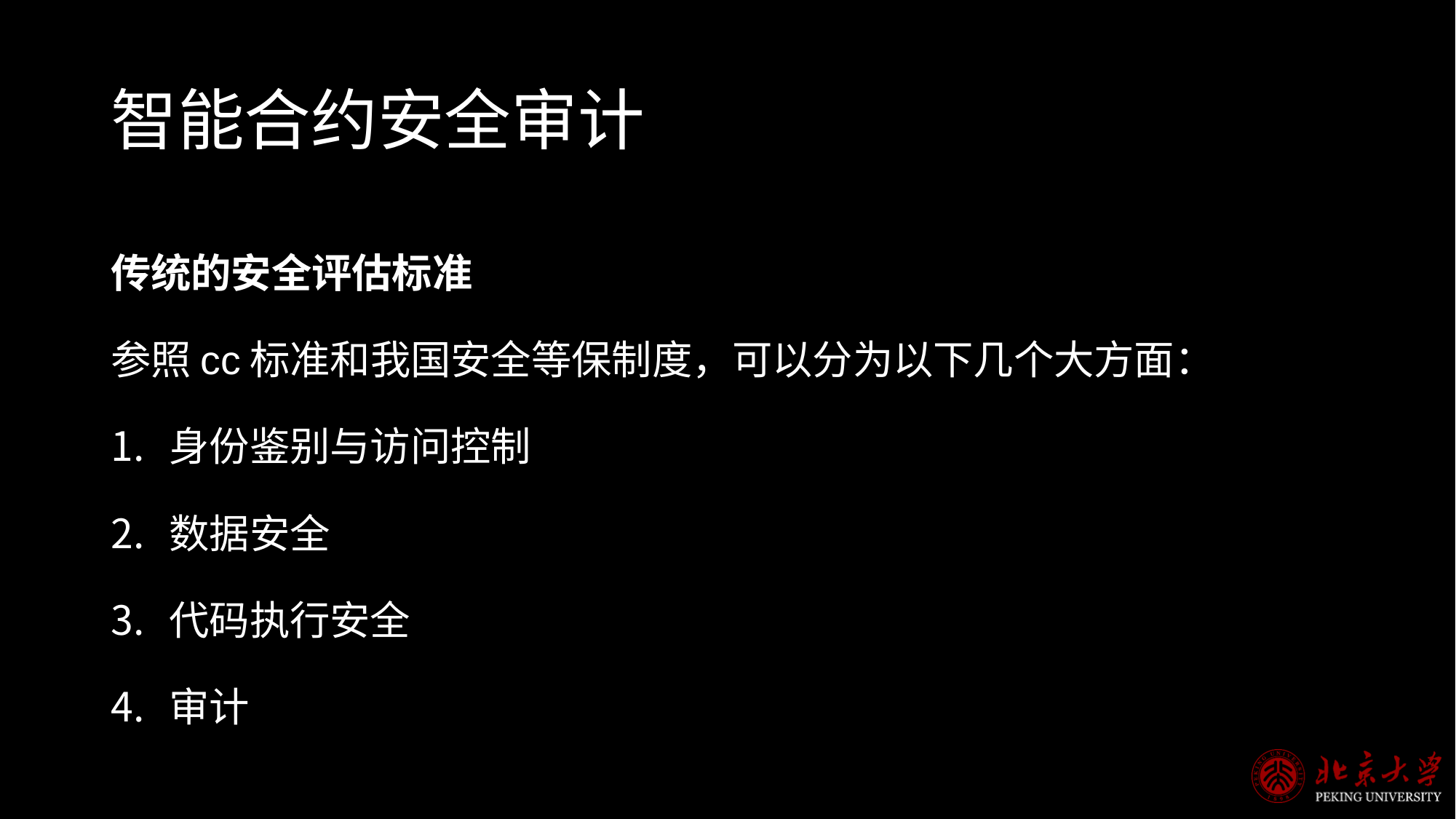

# 智能合约安全审计
传统的安全评估标准
参照cc标准和我国安全等保制度，可以分为以下几个大方面：
身份鉴别与访问控制
数据安全
代码执行安全
审计